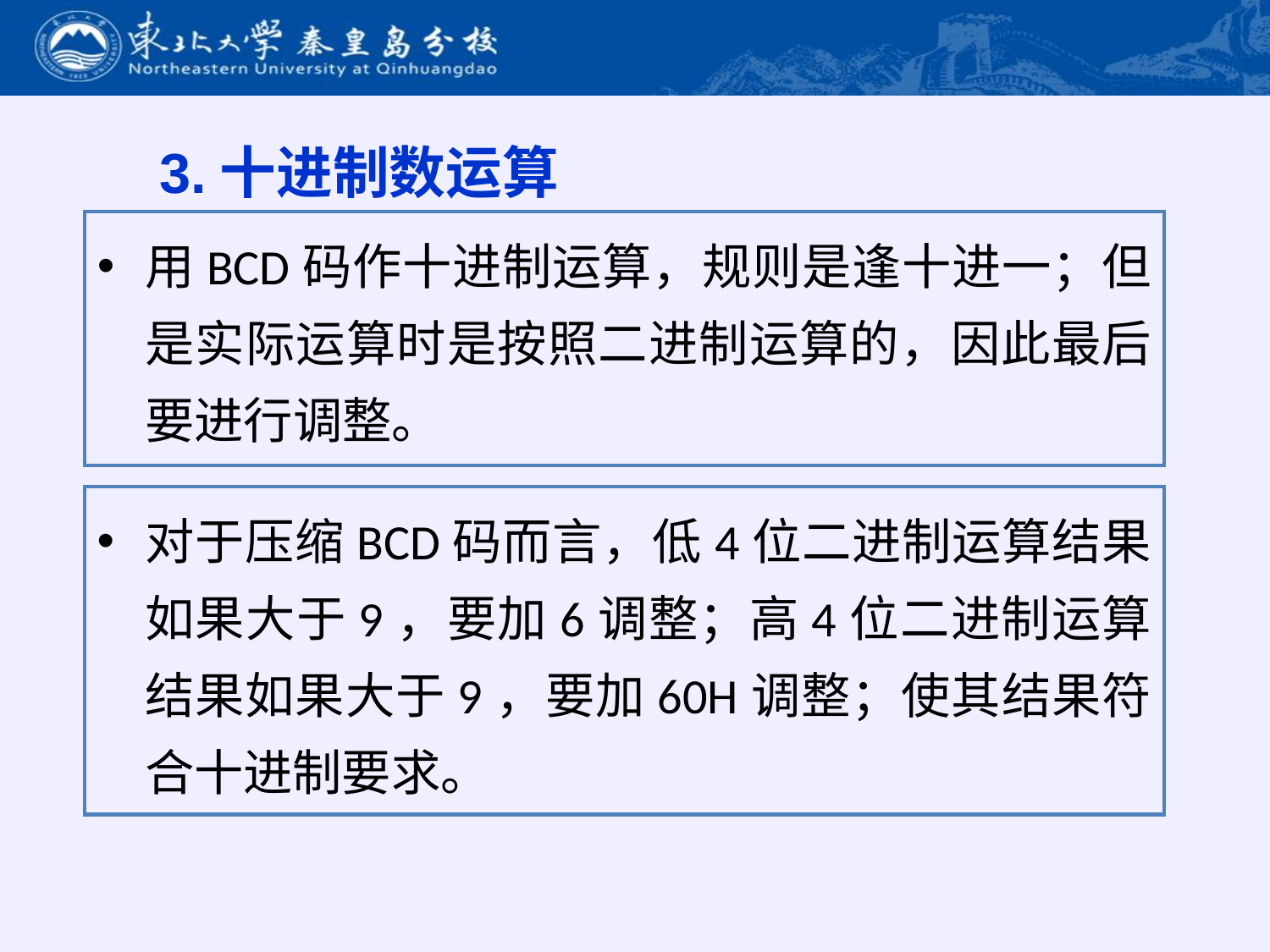

3.十进制数运算
用BCD码作十进制运算，规则是逢十进一；但是实际运算时是按照二进制运算的，因此最后要进行调整。
对于压缩BCD码而言，低4位二进制运算结果如果大于9，要加6调整；高4位二进制运算结果如果大于9，要加60H调整；使其结果符合十进制要求。